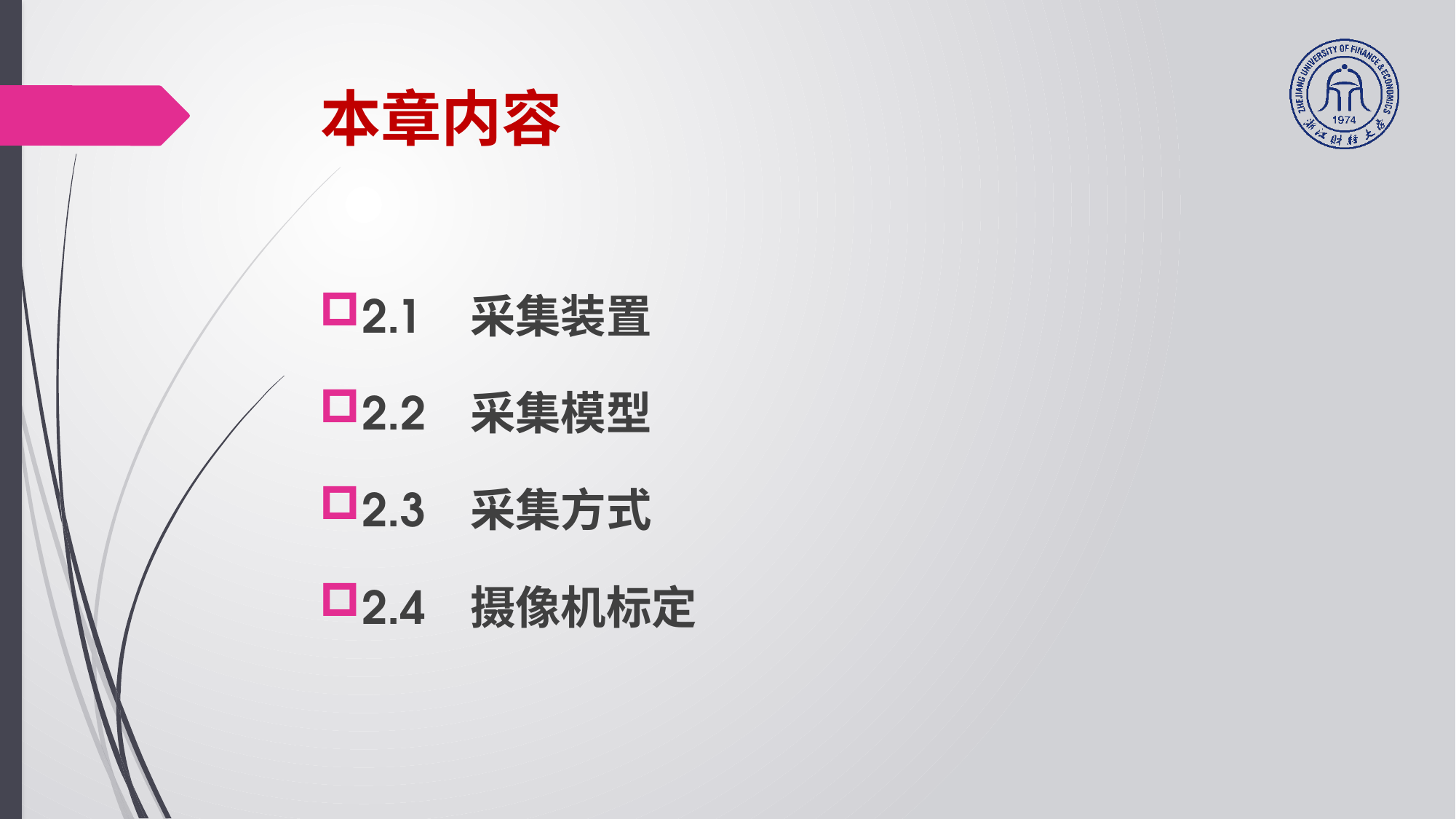

# 本章内容
2.1	采集装置
2.2	采集模型
2.3	采集方式
2.4	摄像机标定